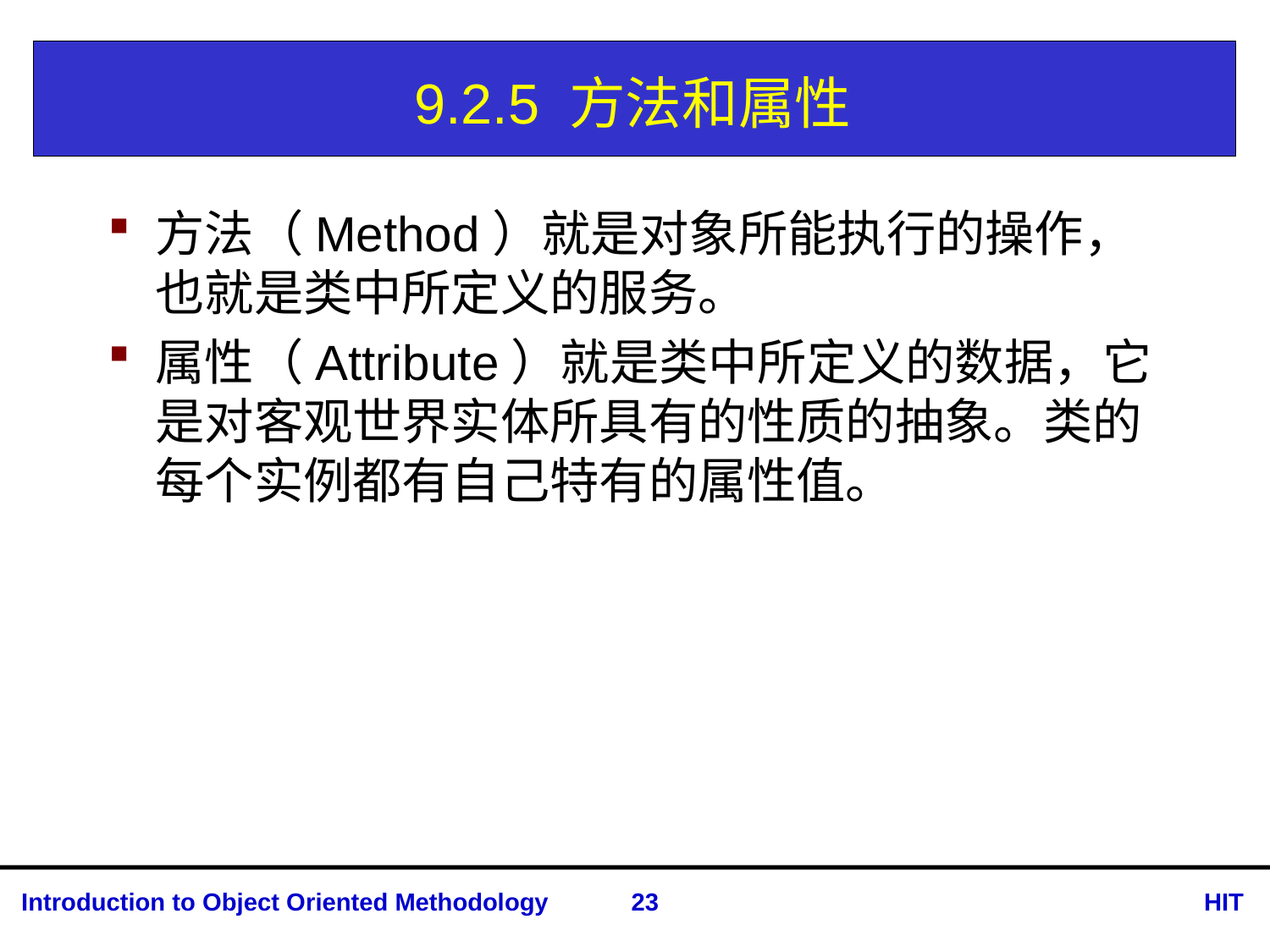

# 9.2.5 方法和属性
方法（Method）就是对象所能执行的操作，也就是类中所定义的服务。
属性（Attribute）就是类中所定义的数据，它是对客观世界实体所具有的性质的抽象。类的每个实例都有自己特有的属性值。